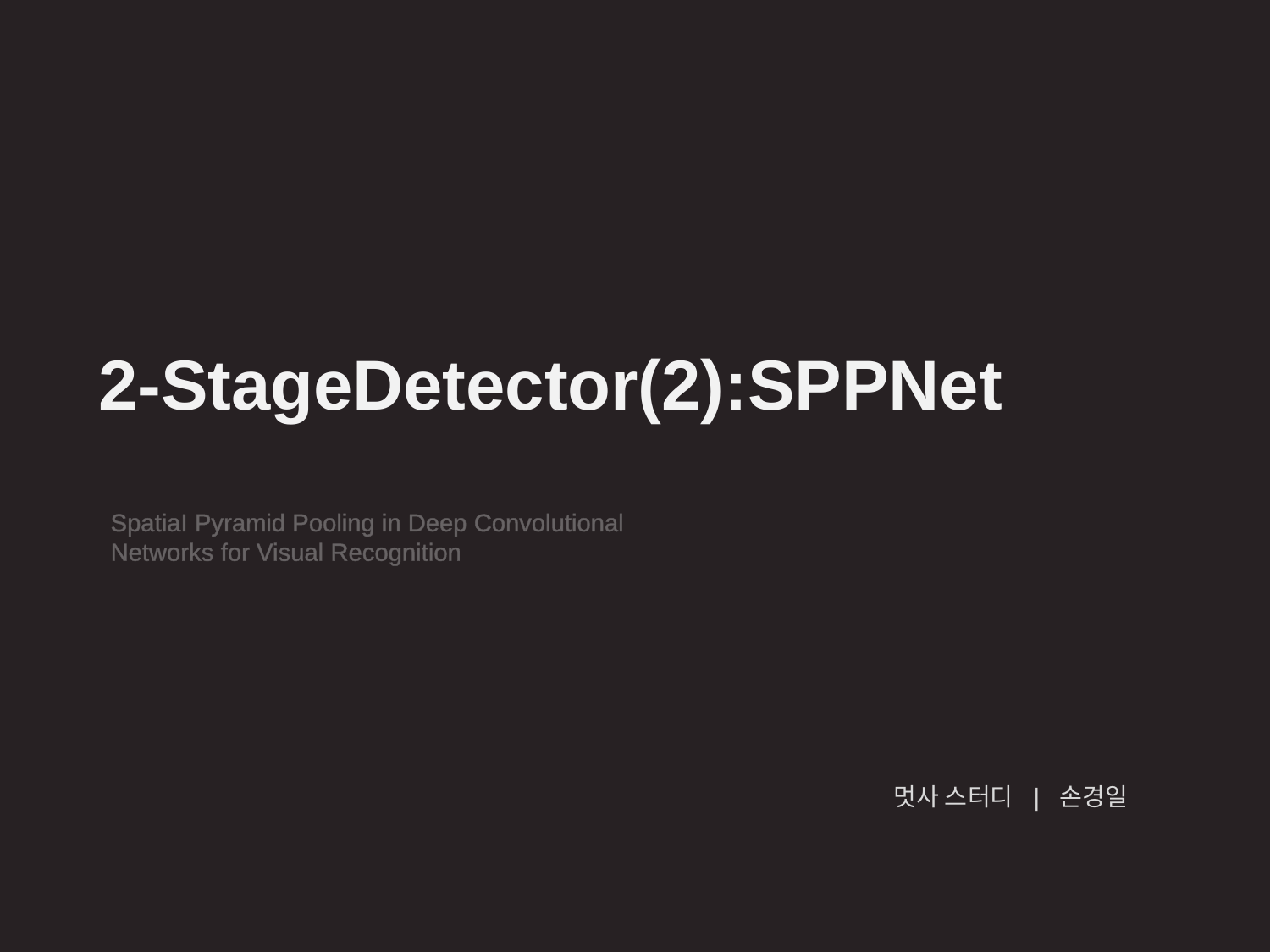

2-StageDetector(2):SPPNet
SpatiaI Pyramid Pooling in Deep Convolutional
Networks for Visual Recognition

멋사 스터디  |  손경일